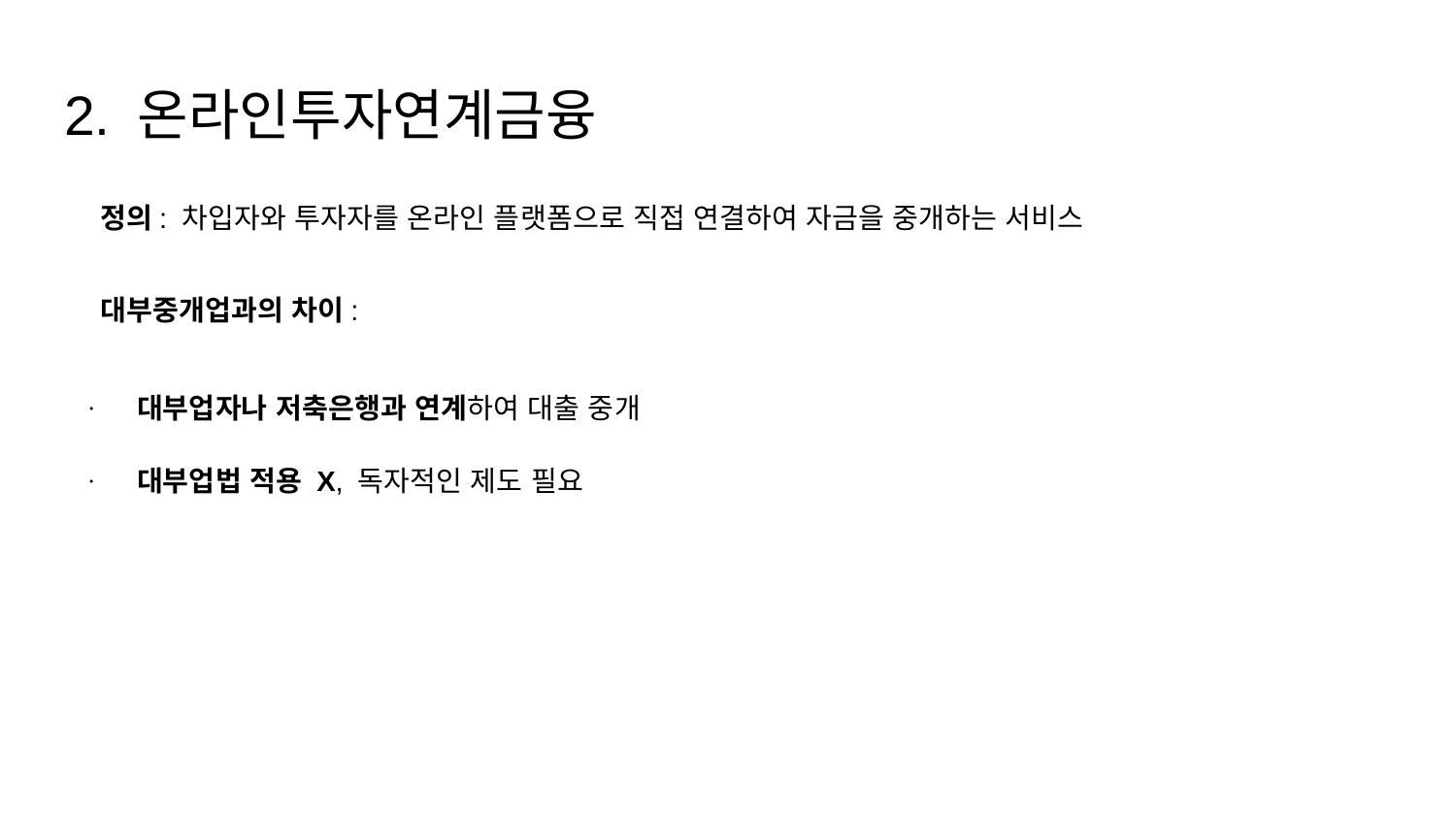

# 2. 온라인투자연계금융
정의: 차입자와 투자자를 온라인 플랫폼으로 직접 연결하여 자금을 중개하는 서비스
대부중개업과의 차이:
대부업자나 저축은행과 연계하여 대출 중개
대부업법 적용 X, 독자적인 제도 필요